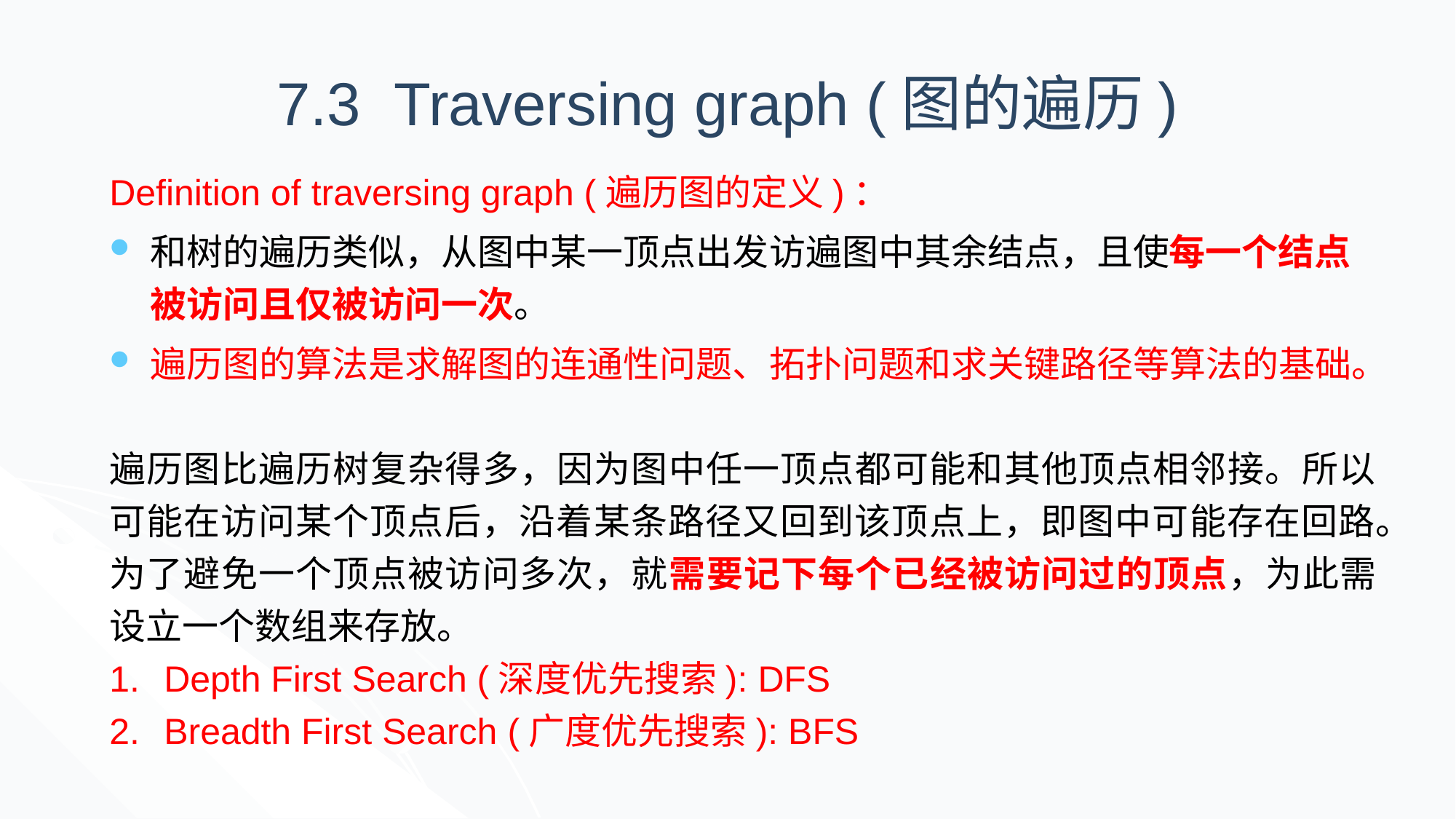

7.3  Traversing graph (图的遍历)

Definition of traversing graph (遍历图的定义)：
和树的遍历类似，从图中某一顶点出发访遍图中其余结点，且使每一个结点被访问且仅被访问一次。
遍历图的算法是求解图的连通性问题、拓扑问题和求关键路径等算法的基础。

遍历图比遍历树复杂得多，因为图中任一顶点都可能和其他顶点相邻接。所以可能在访问某个顶点后，沿着某条路径又回到该顶点上，即图中可能存在回路。为了避免一个顶点被访问多次，就需要记下每个已经被访问过的顶点，为此需设立一个数组来存放。
Depth First Search (深度优先搜索): DFS
Breadth First Search (广度优先搜索): BFS